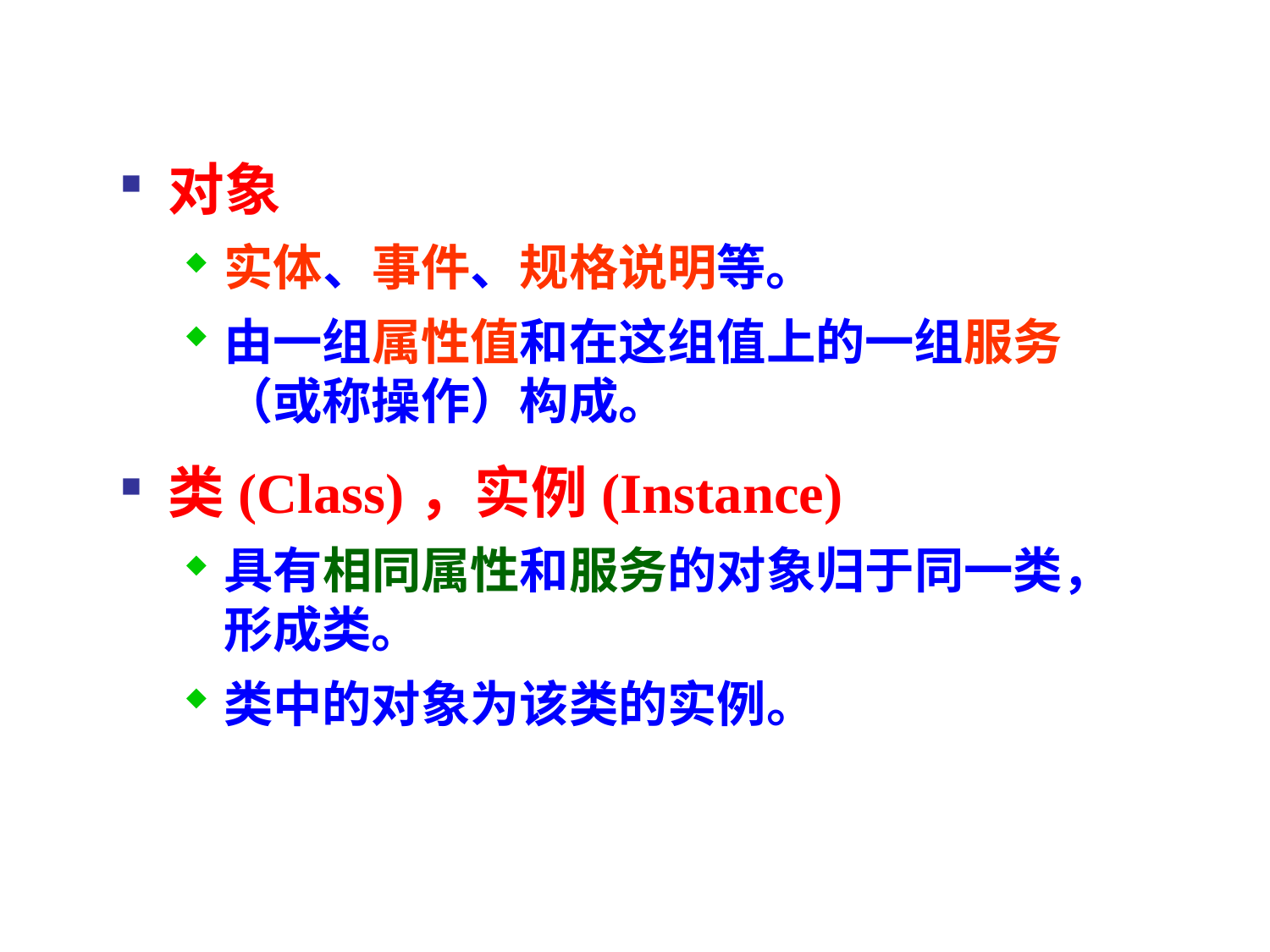

对象
实体、事件、规格说明等。
由一组属性值和在这组值上的一组服务（或称操作）构成。
类(Class)，实例(Instance)
具有相同属性和服务的对象归于同一类，形成类。
类中的对象为该类的实例。
38